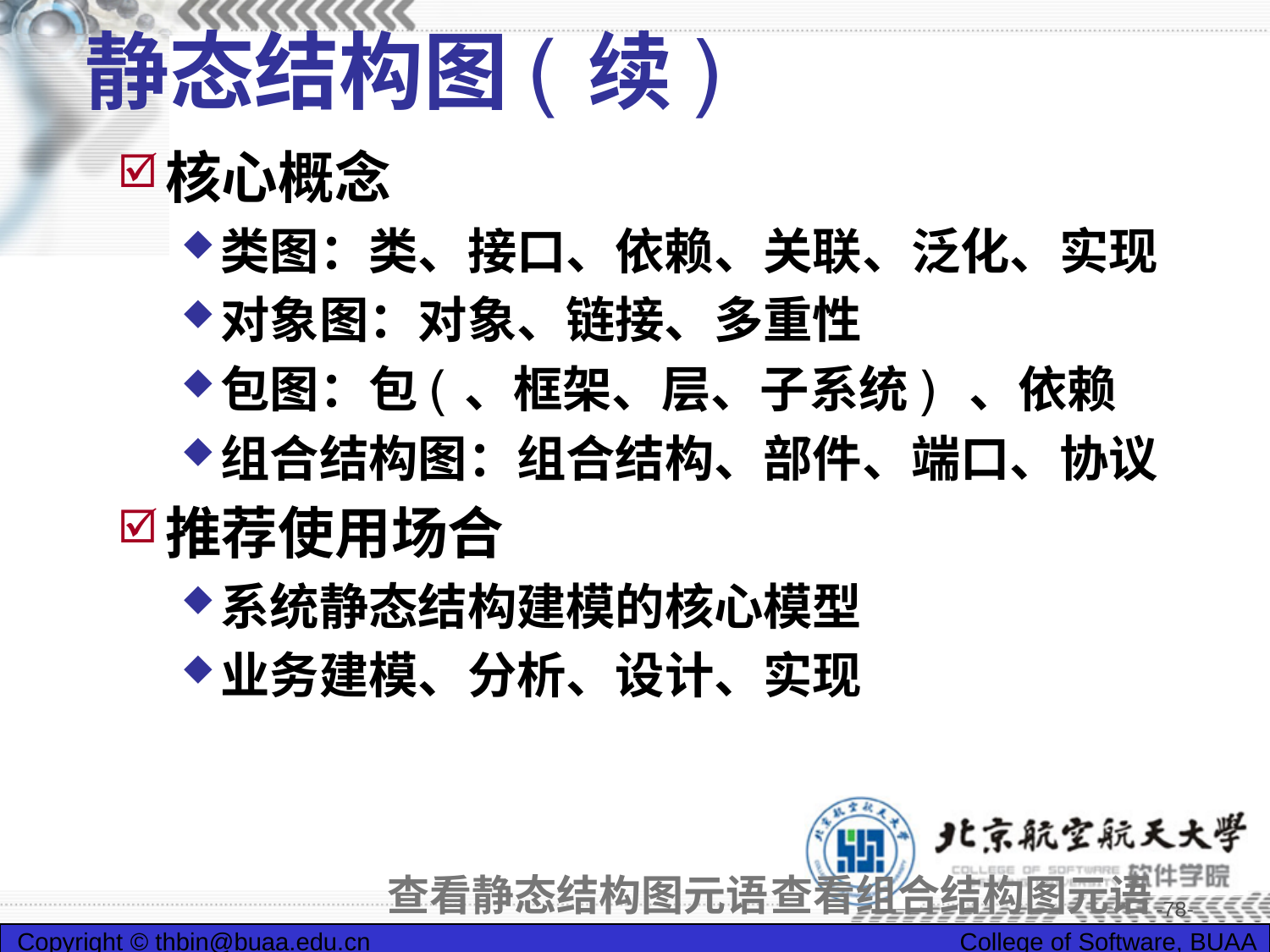

# 静态结构图(续)
核心概念
类图：类、接口、依赖、关联、泛化、实现
对象图：对象、链接、多重性
包图：包(、框架、层、子系统) 、依赖
组合结构图：组合结构、部件、端口、协议
推荐使用场合
系统静态结构建模的核心模型
业务建模、分析、设计、实现
查看静态结构图元语
查看组合结构图元语
-78-